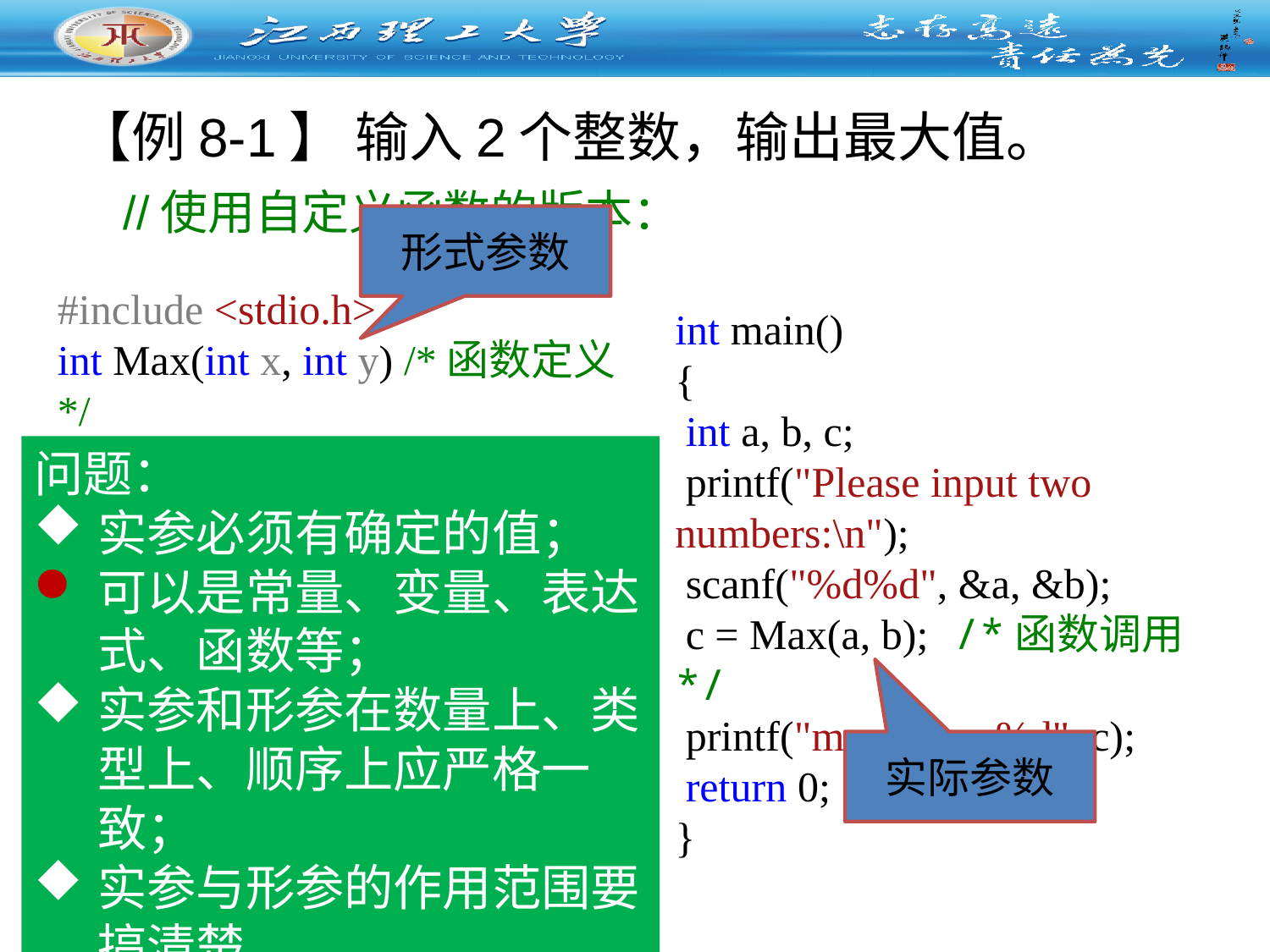

【例8-1】 输入2个整数，输出最大值。
//使用自定义函数的版本：
形式参数
#include <stdio.h>
int Max(int x, int y) /*函数定义*/
{
     if (x>y)
       return x;
     else
    return y;
}
int main()
{
 int a, b, c;
 printf("Please input two numbers:\n");
 scanf("%d%d", &a, &b);
 c = Max(a, b); /*函数调用*/
 printf("maxmum=%d", c);
 return 0;
}
问题：
实参必须有确定的值；
可以是常量、变量、表达式、函数等；
实参和形参在数量上、类型上、顺序上应严格一致；
实参与形参的作用范围要搞清楚。
实际参数